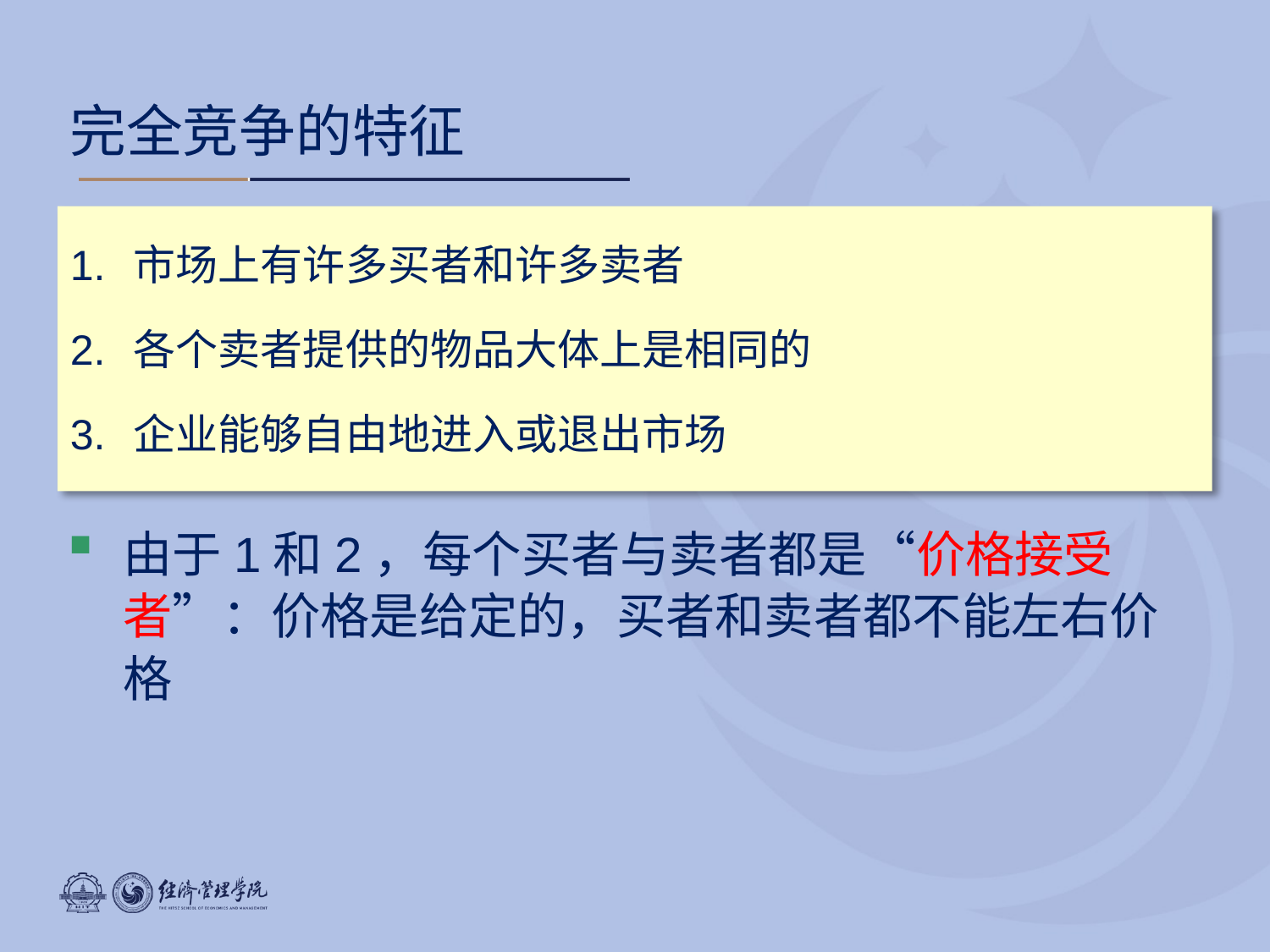

完全竞争的特征
市场上有许多买者和许多卖者
各个卖者提供的物品大体上是相同的
企业能够自由地进入或退出市场
由于1和2，每个买者与卖者都是“价格接受者”：价格是给定的，买者和卖者都不能左右价格